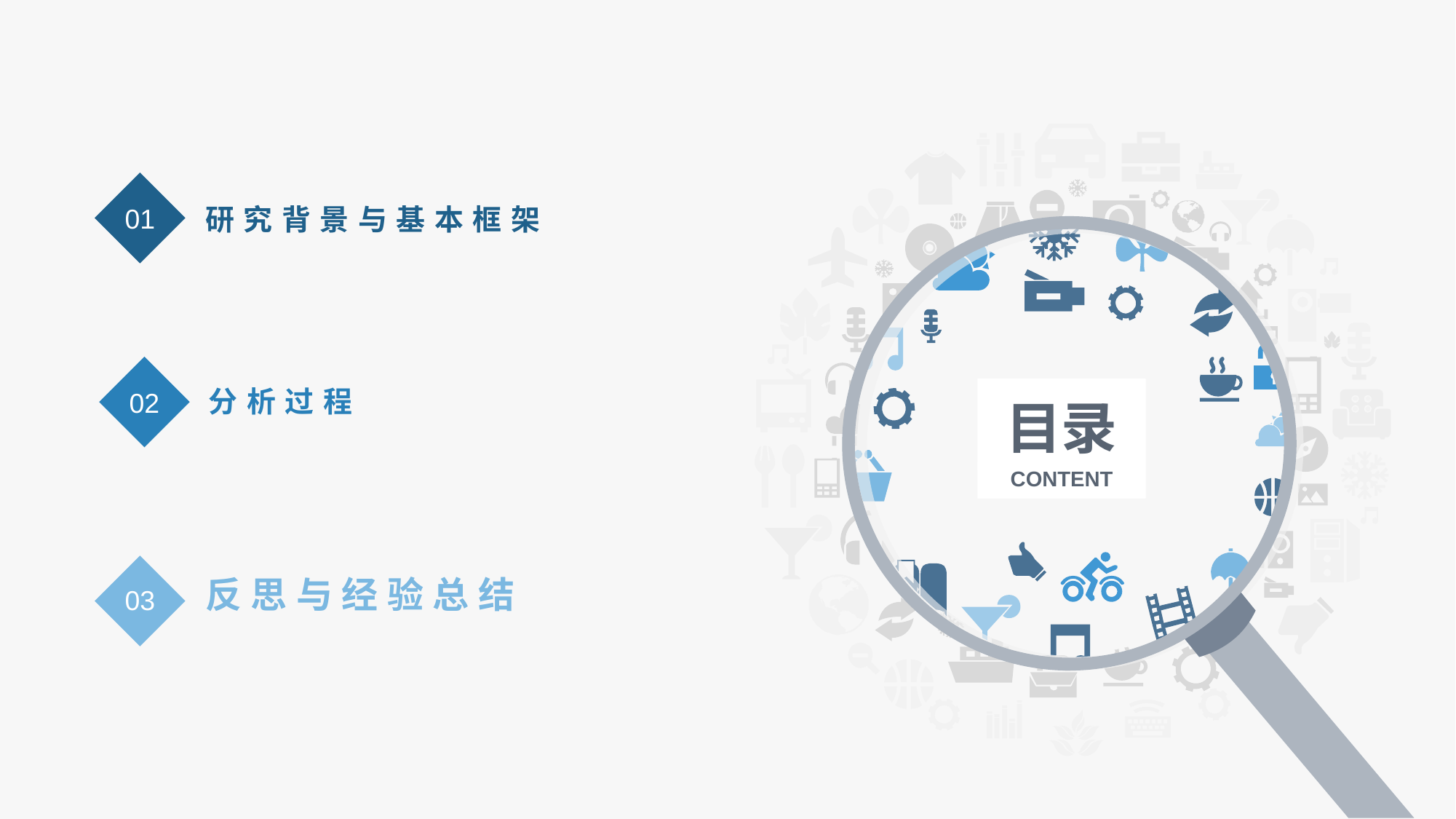

01
研究背景与基本框架
02
分析过程
目录
CONTENT
03
反思与经验总结